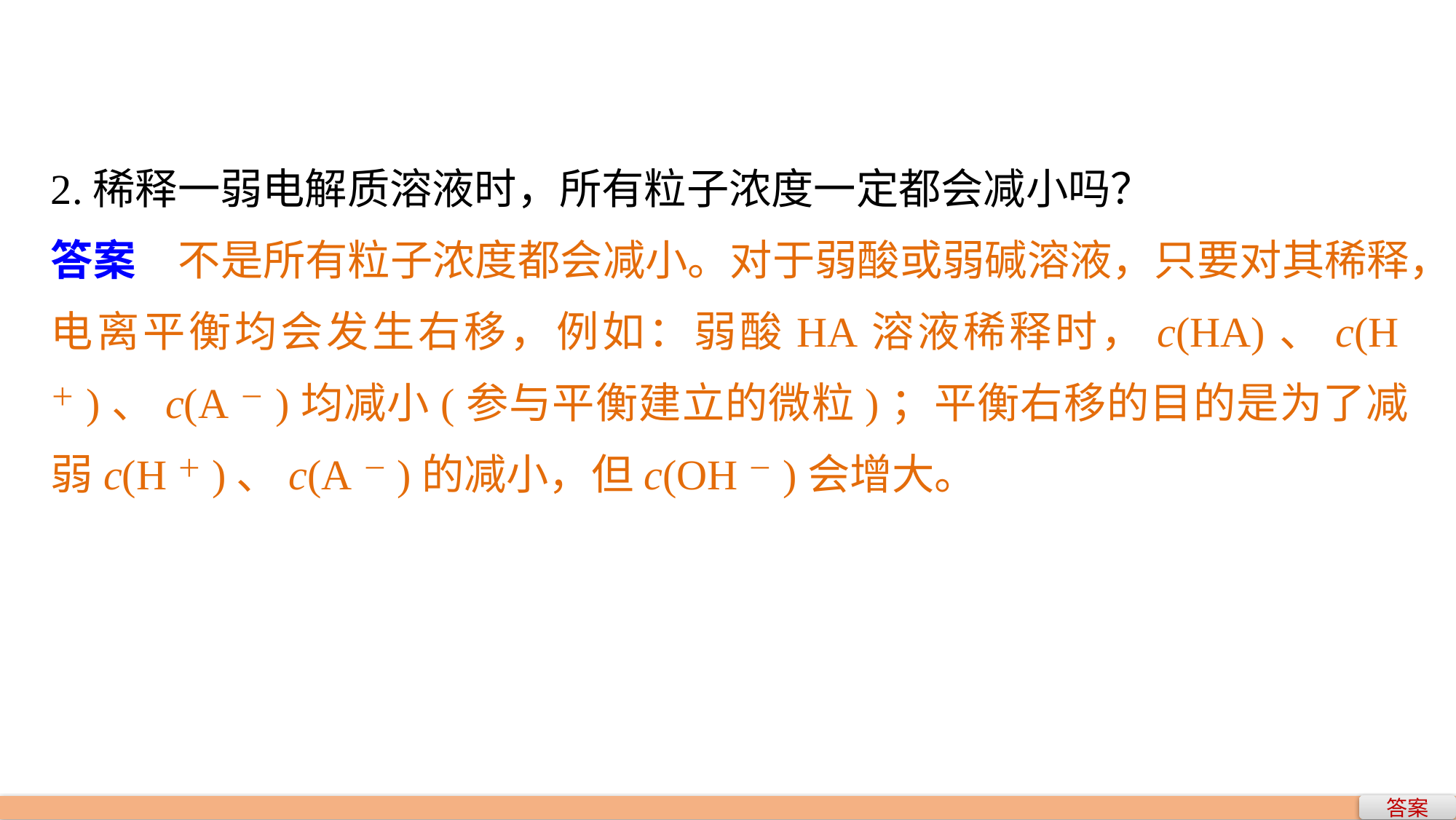

2.稀释一弱电解质溶液时，所有粒子浓度一定都会减小吗？
答案　不是所有粒子浓度都会减小。对于弱酸或弱碱溶液，只要对其稀释，电离平衡均会发生右移，例如：弱酸HA溶液稀释时，c(HA)、c(H＋)、c(A－)均减小(参与平衡建立的微粒)；平衡右移的目的是为了减弱c(H＋)、c(A－)的减小，但c(OH－)会增大。
答案